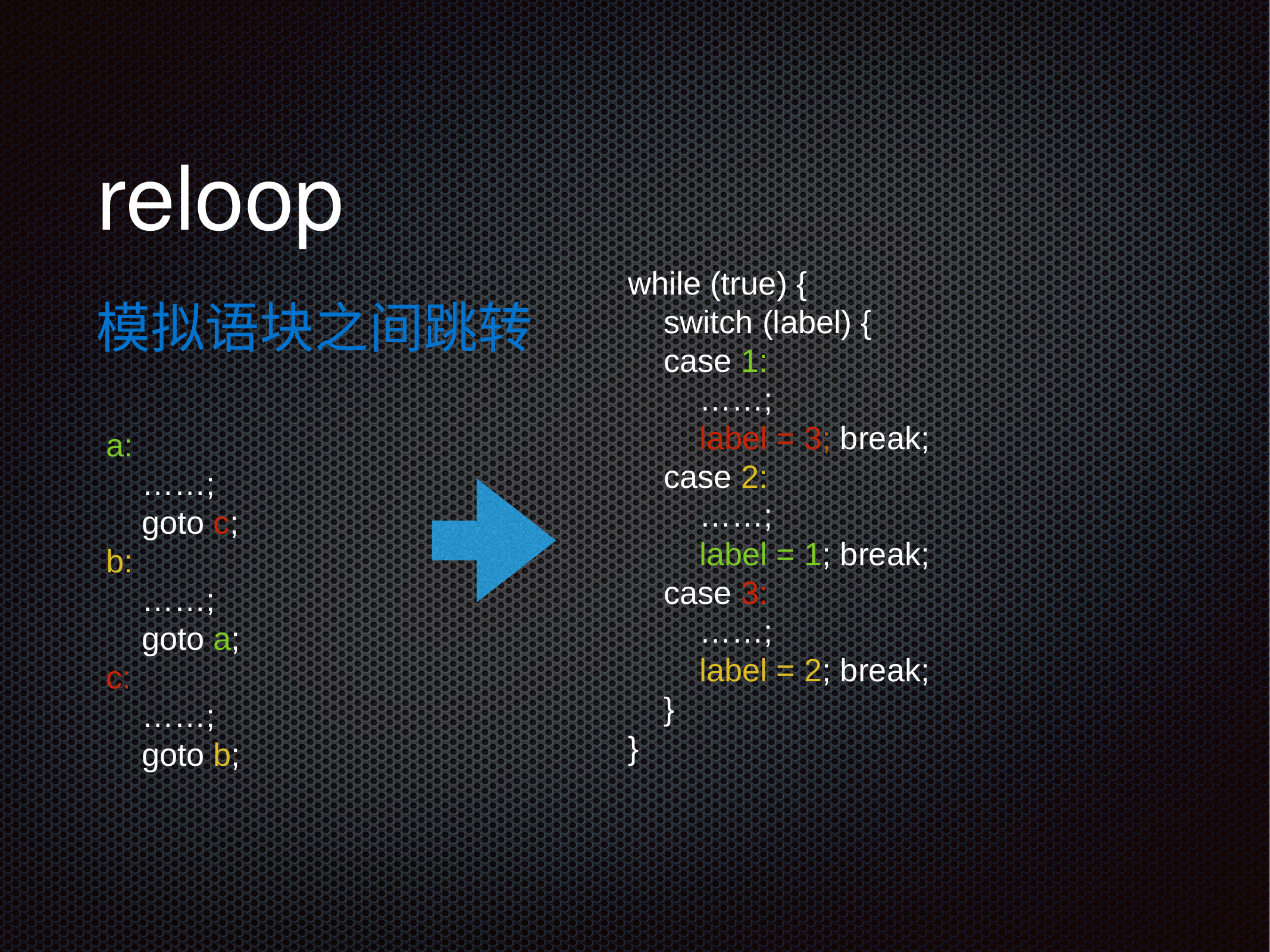

# reloop
while (true) {
    switch (label) {
    case 1:
        ……;
        label = 3; break;
    case 2:
        ……;
        label = 1; break;
    case 3:
        ……;
        label = 2; break;
    }
}
模拟语块之间跳转
a:
    ……;
    goto c;
b:
    ……;
    goto a;
c:
    ……;
    goto b;